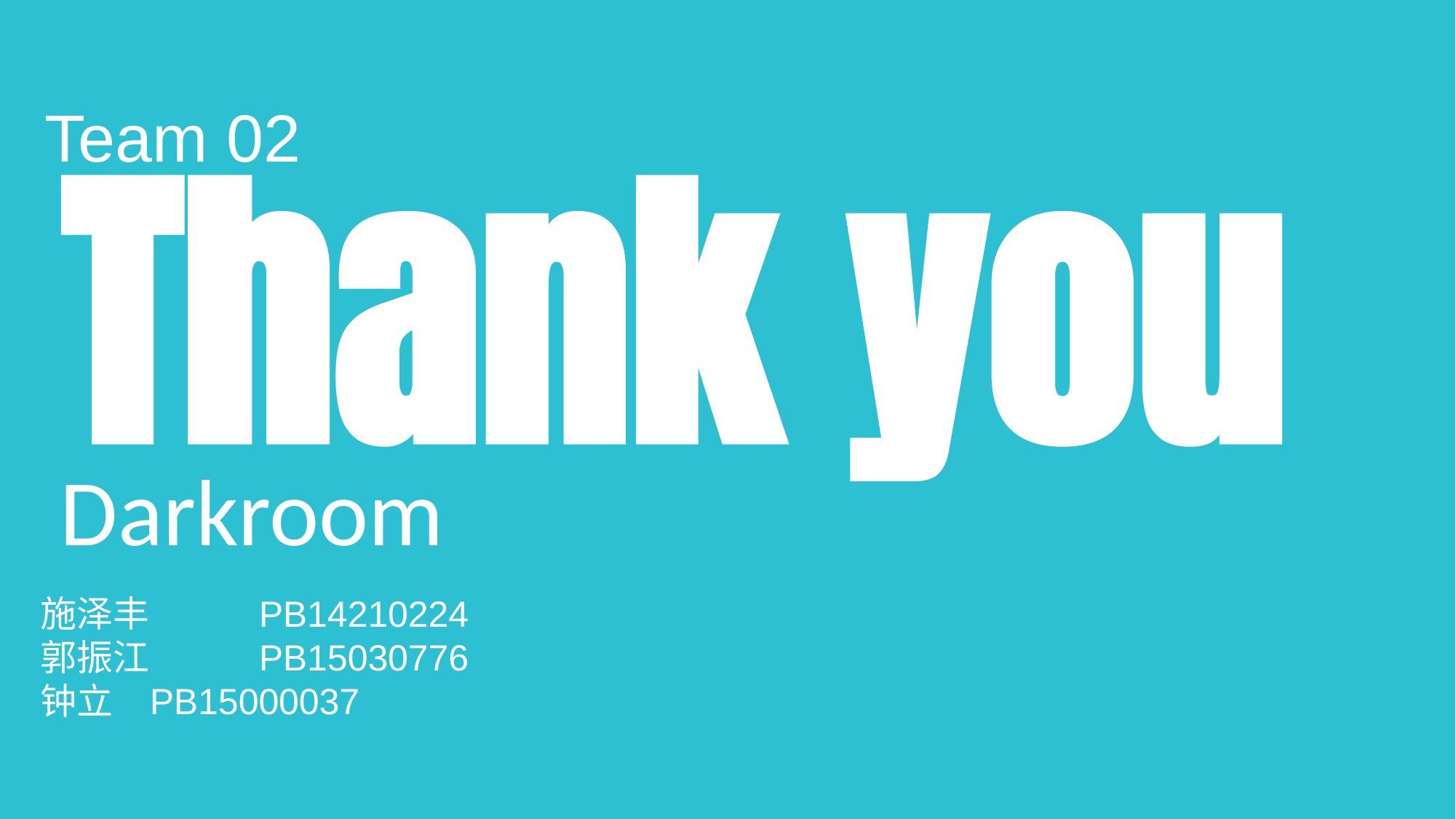

Team 02
Thank you
Darkroom

施泽丰 	PB14210224
郭振江 	PB15030776
钟立 	PB15000037